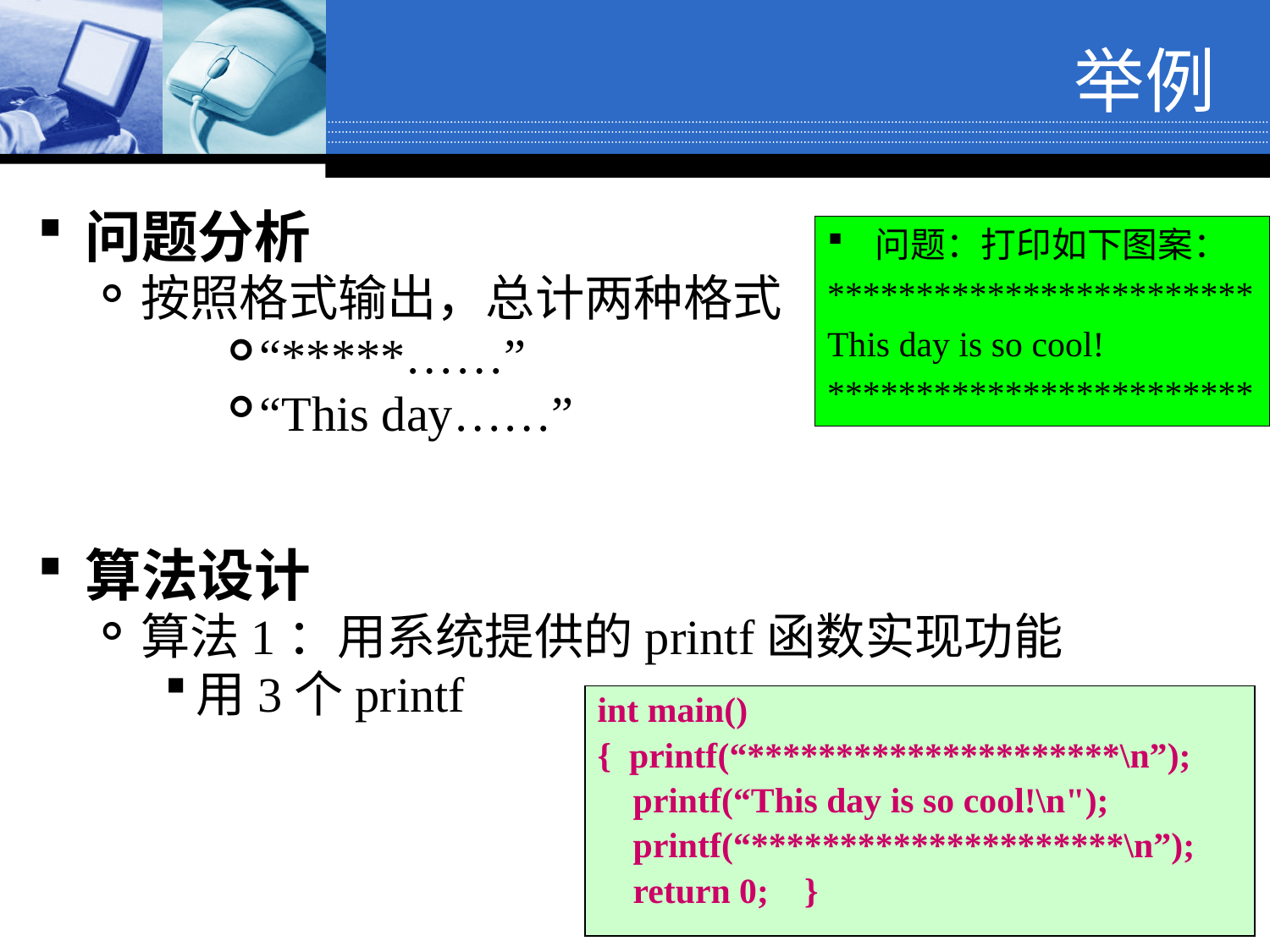

举例
问题分析
按照格式输出，总计两种格式
“*****……”
“This day……”

算法设计
算法1：用系统提供的printf函数实现功能
用3个printf

问题：打印如下图案：
************************
This day is so cool!
************************

int main()
{  printf(“*********************\n”);
    printf(“This day is so cool!\n");
    printf(“*********************\n”);
    return 0;    }